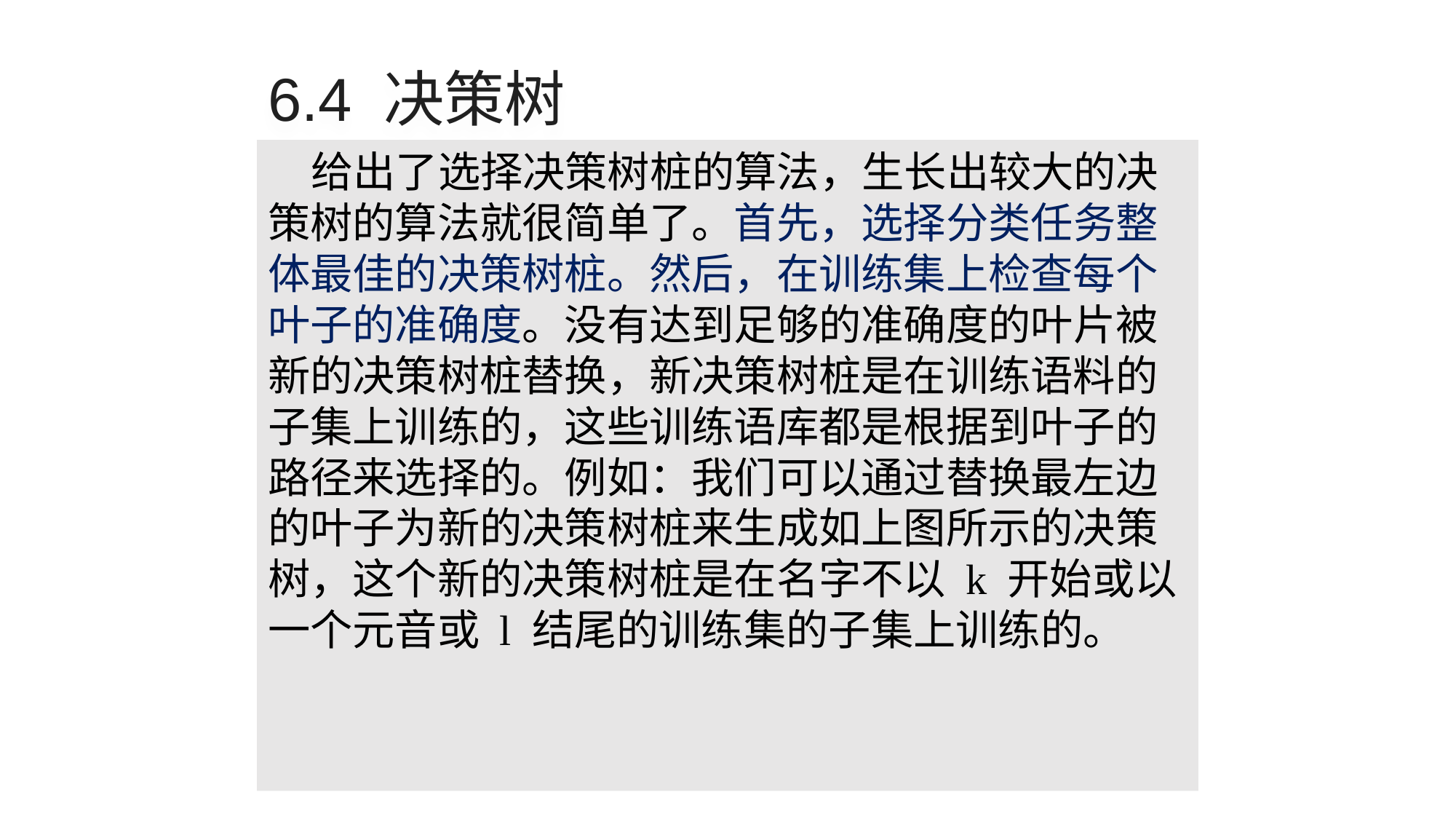

# 6.4 决策树
给出了选择决策树桩的算法，生长出较大的决策树的算法就很简单了。首先，选择分类任务整体最佳的决策树桩。然后，在训练集上检查每个叶子的准确度。没有达到足够的准确度的叶片被新的决策树桩替换，新决策树桩是在训练语料的子集上训练的，这些训练语库都是根据到叶子的路径来选择的。例如：我们可以通过替换最左边的叶子为新的决策树桩来生成如上图所示的决策树，这个新的决策树桩是在名字不以 k 开始或以一个元音或 l 结尾的训练集的子集上训练的。